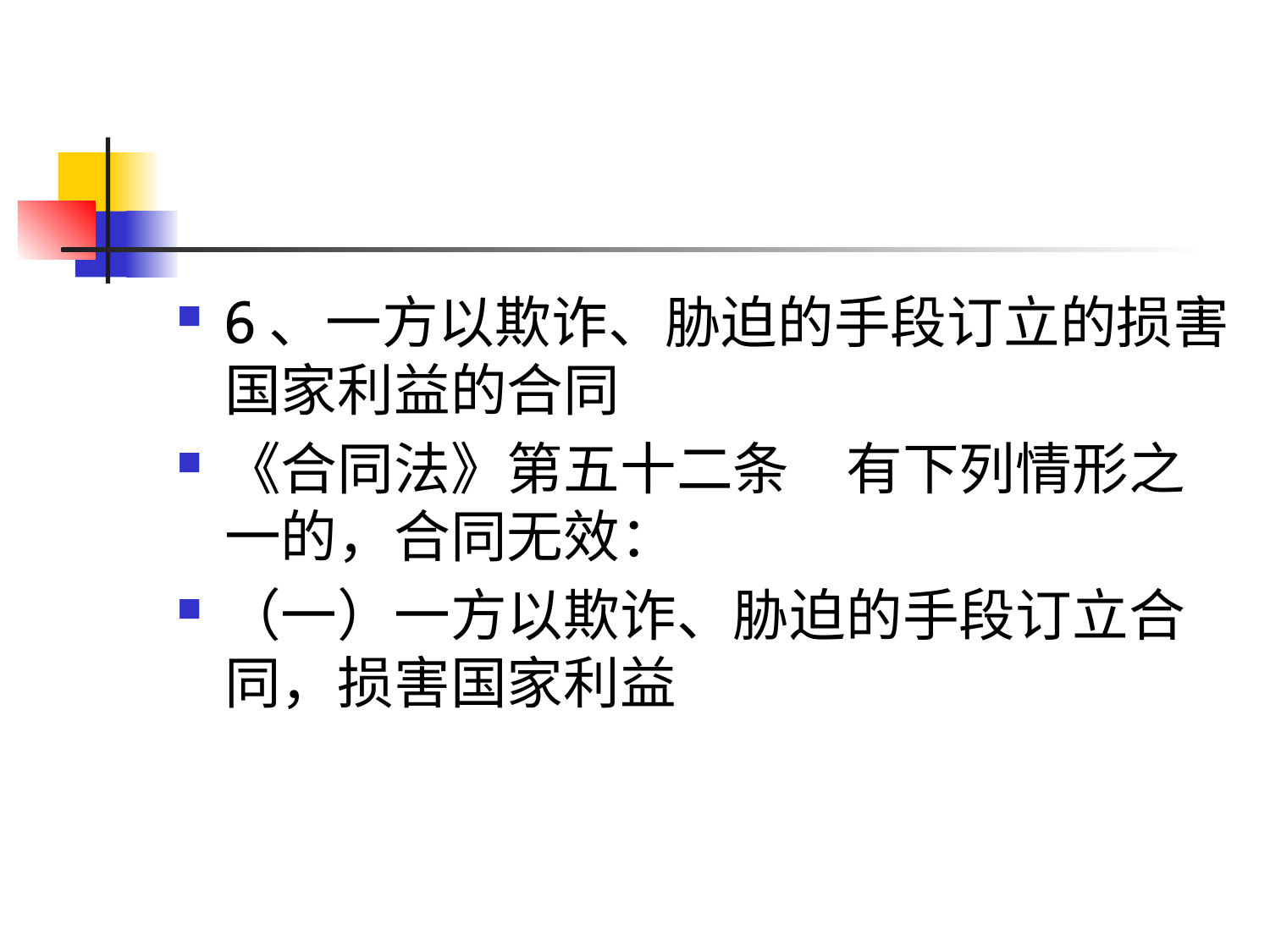

#
6、一方以欺诈、胁迫的手段订立的损害国家利益的合同
《合同法》第五十二条　有下列情形之一的，合同无效：
（一）一方以欺诈、胁迫的手段订立合同，损害国家利益